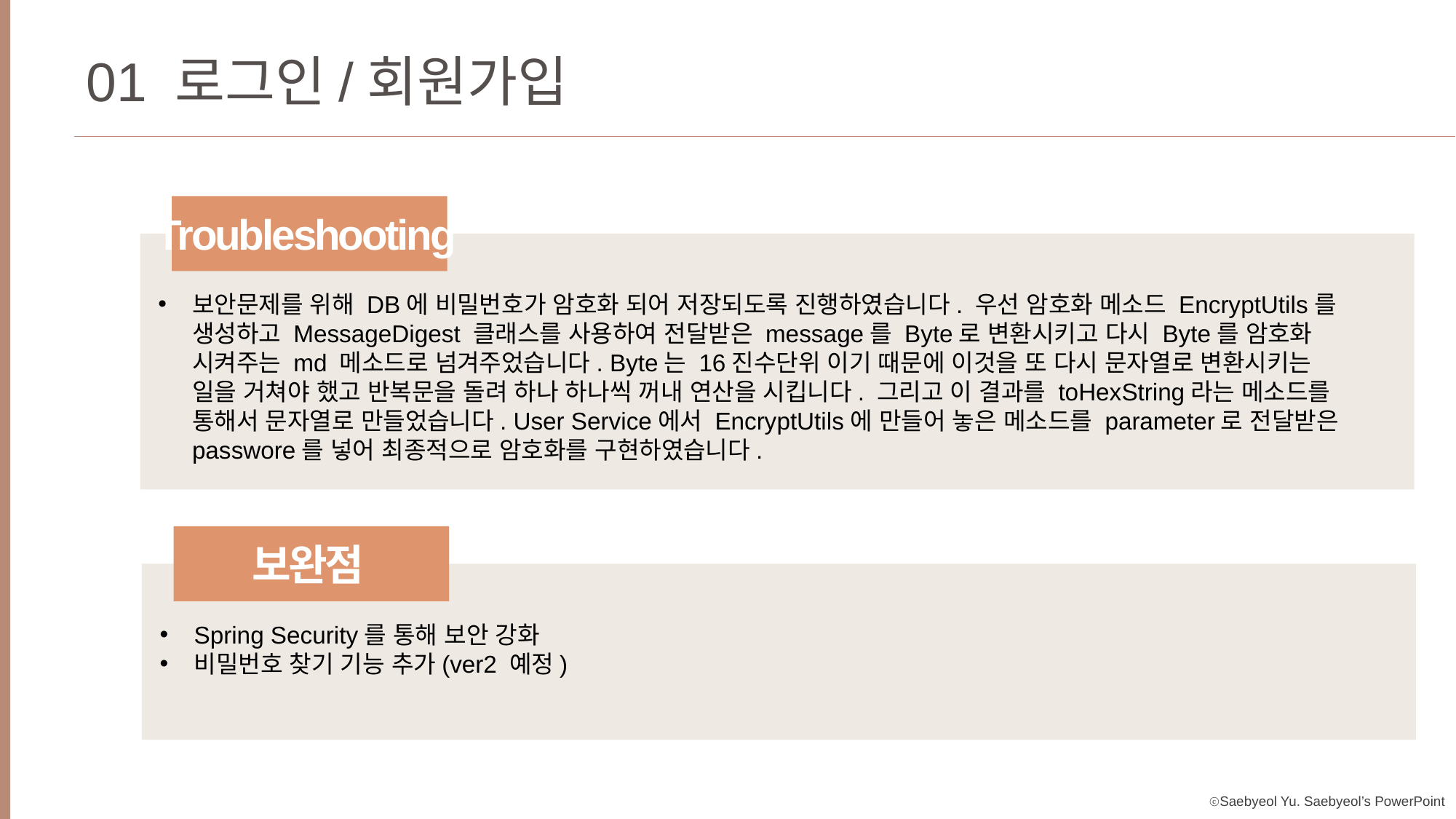

01 로그인/회원가입
Troubleshooting

Troubleshooting
한 포스트에 공감, 댓글 정보가 저장되어야 하는데 처음엔 공감, 댓글, 게시물을 각각 따로 controller로 처리하였습니다. 하지만 이렇게 할 경우 데이터 용량이 커질 수록 지연이 생긴다는 것을 인지하였습니다. 한 Post의 글정보과 댓글, 공감을 같이 저장 할 수 있는 클래스를 만들어서 Post Service에서 처리되도록 했습니다.
보안문제를 위해 DB에 비밀번호가 암호화 되어 저장되도록 진행하였습니다. 우선 암호화 메소드 EncryptUtils를 생성하고 MessageDigest 클래스를 사용하여 전달받은 message를 Byte로 변환시키고 다시 Byte를 암호화 시켜주는 md 메소드로 넘겨주었습니다. Byte는 16진수단위 이기 때문에 이것을 또 다시 문자열로 변환시키는 일을 거쳐야 했고 반복문을 돌려 하나 하나씩 꺼내 연산을 시킵니다. 그리고 이 결과를 toHexString라는 메소드를 통해서 문자열로 만들었습니다. User Service에서 EncryptUtils에 만들어 놓은 메소드를 parameter로 전달받은 passwore를 넣어 최종적으로 암호화를 구현하였습니다.
Troubleshooting

보완점
한 포스트에 공감, 댓글 정보가 저장되어야 하는데 처음엔 공감, 댓글, 게시물을 각각 따로 controller로 처리하였습니다. 하지만 이렇게 할 경우 데이터 용량이 커질 수록 지연이 생긴다는 것을 인지하였습니다. 한 Post의 글정보과 댓글, 공감을 같이 저장 할 수 있는 클래스를 만들어서 Post Service에서 처리되도록 했습니다.
Spring Security를 통해 보안 강화
비밀번호 찾기 기능 추가(ver2 예정)